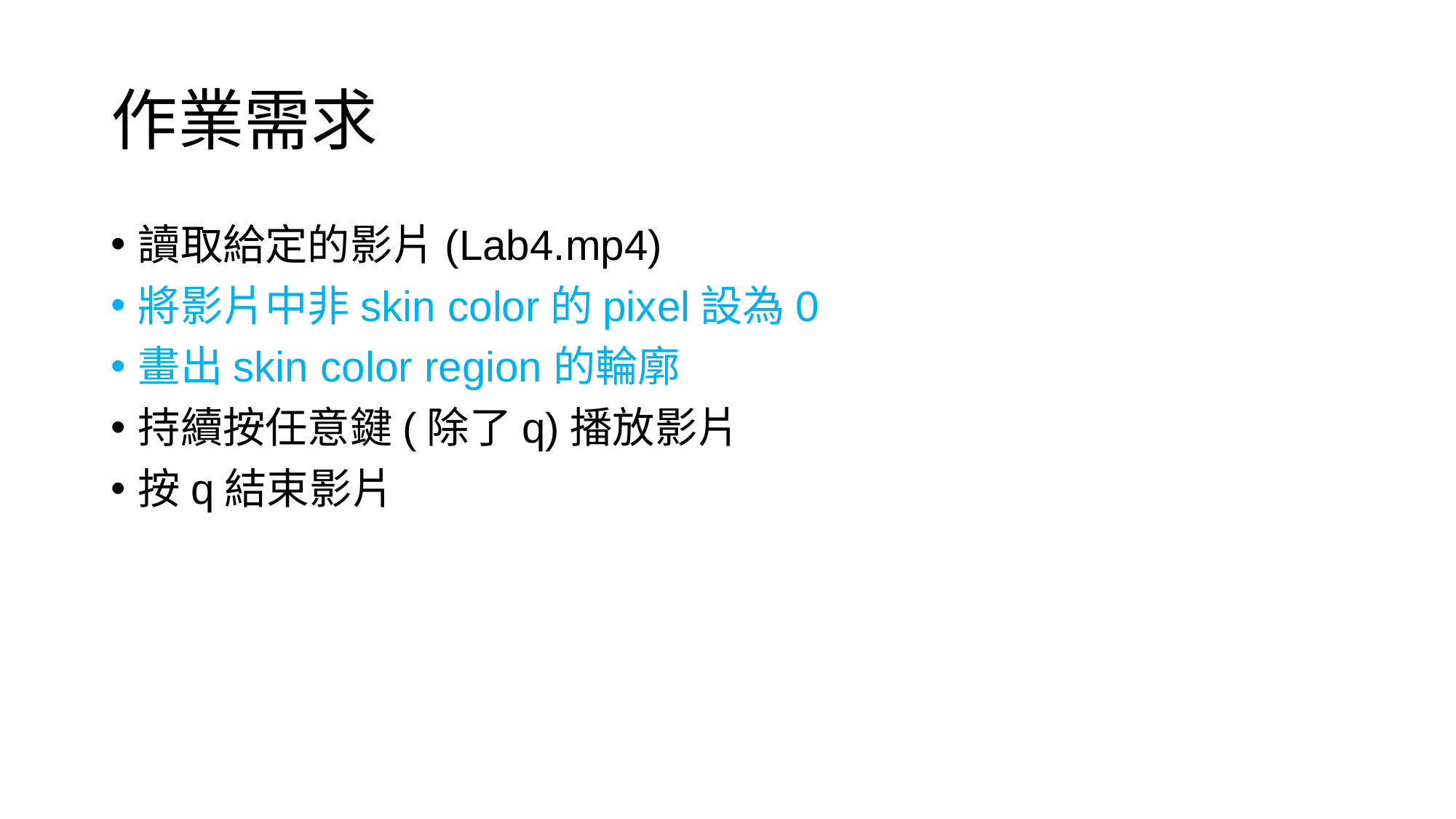

# 作業需求
讀取給定的影片(Lab4.mp4)
將影片中非skin color的pixel設為0
畫出skin color region的輪廓
持續按任意鍵(除了q)播放影片
按q結束影片